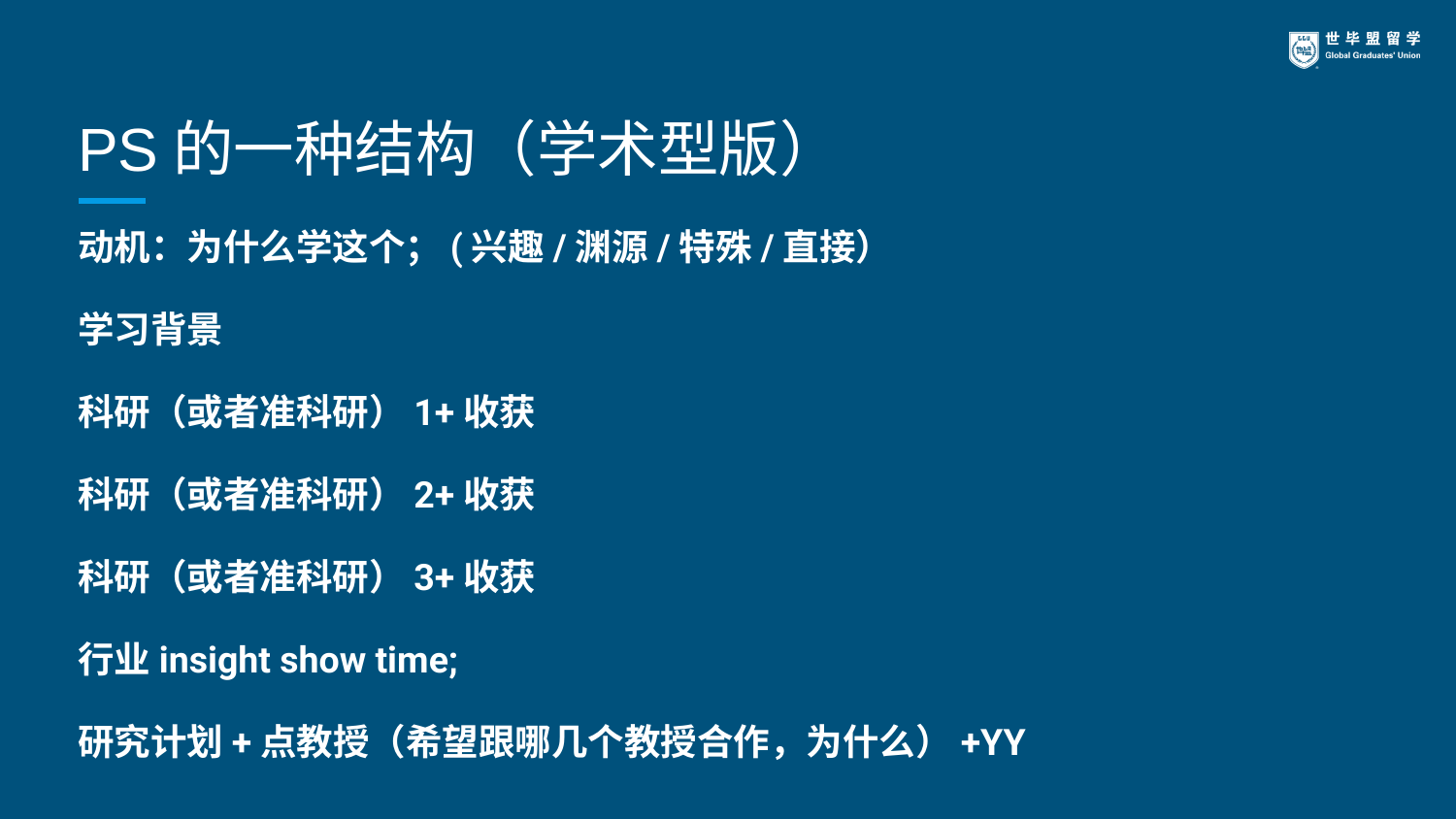

# PS的一种结构（学术型版）
动机：为什么学这个；(兴趣/渊源/特殊/直接）
学习背景
科研（或者准科研）1+收获
科研（或者准科研）2+收获
科研（或者准科研）3+收获
行业insight show time;
研究计划+点教授（希望跟哪几个教授合作，为什么）+YY